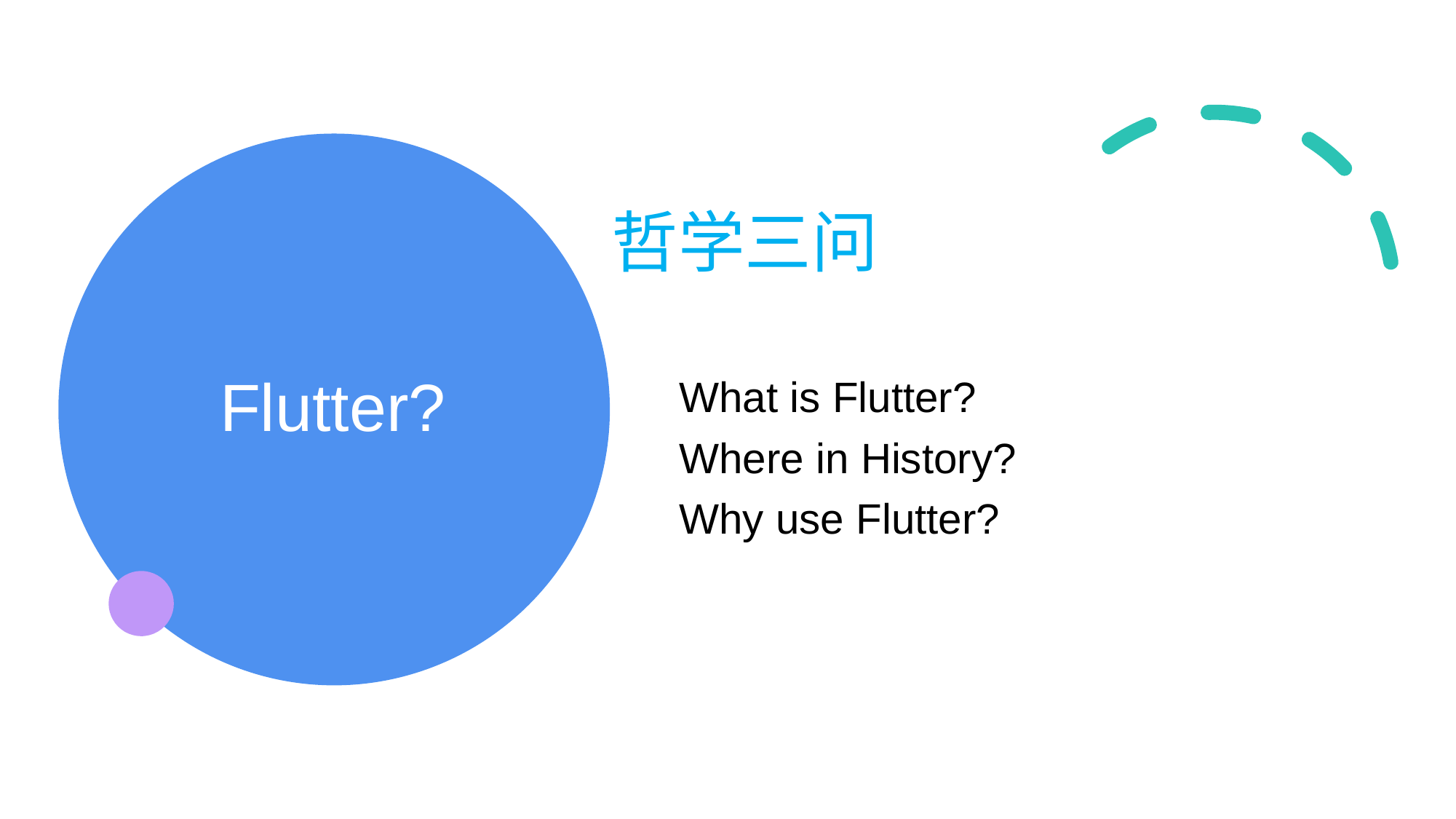

哲学三问
# Flutter?
What is Flutter?
Where in History?
Why use Flutter?